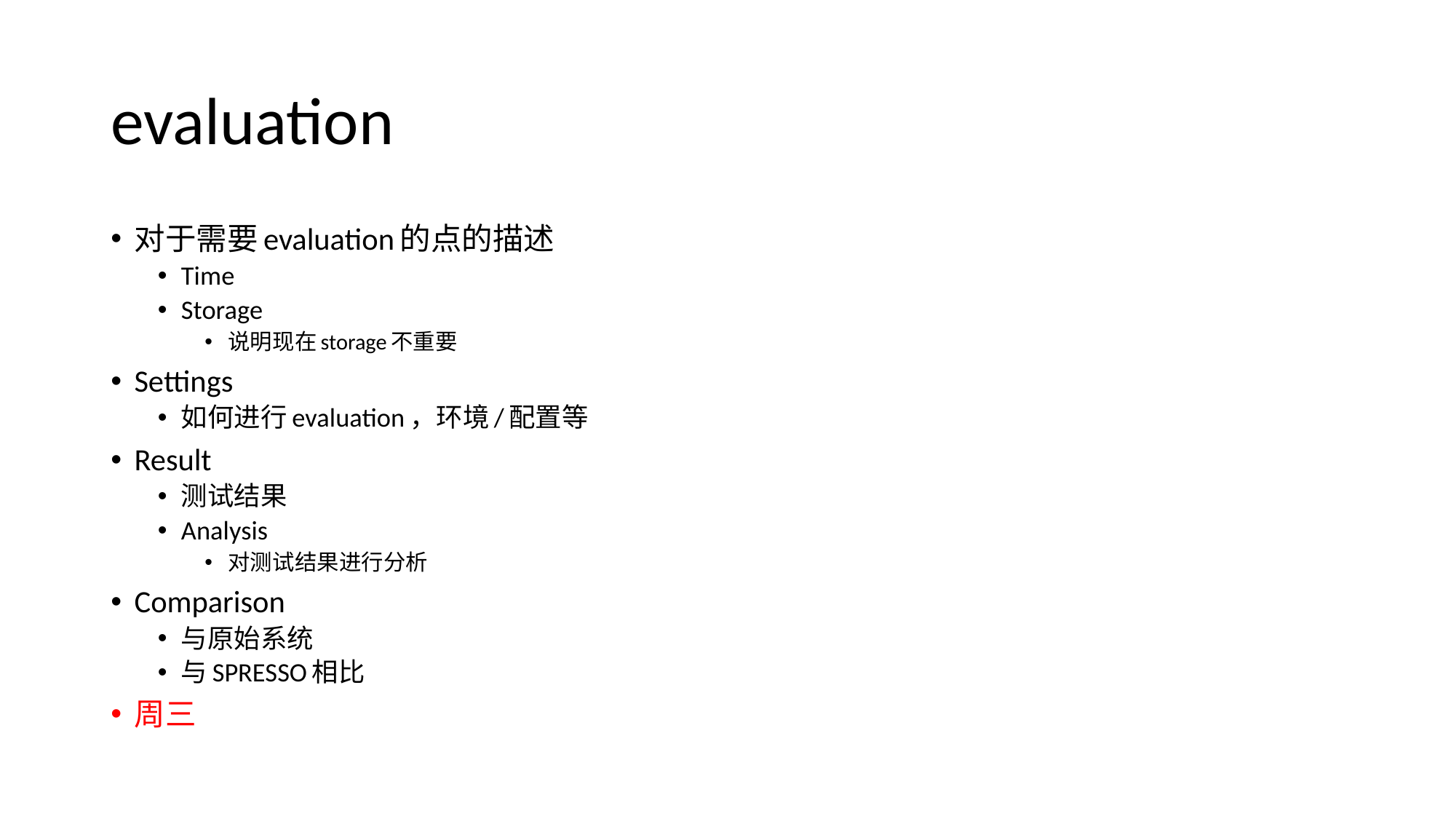

# evaluation
对于需要evaluation的点的描述
Time
Storage
说明现在storage不重要
Settings
如何进行evaluation，环境/配置等
Result
测试结果
Analysis
对测试结果进行分析
Comparison
与原始系统
与SPRESSO相比
周三